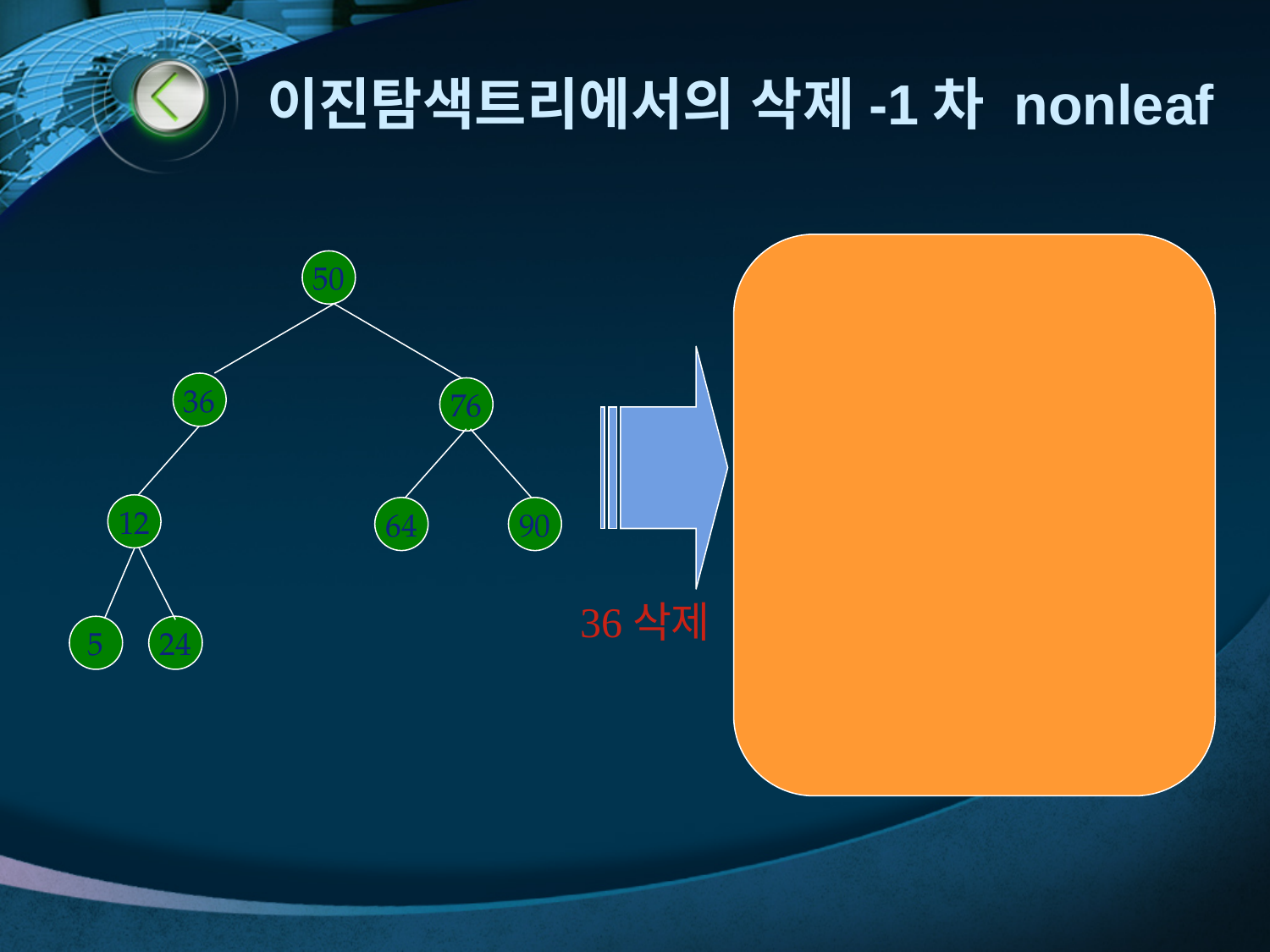

# 이진탐색트리에서의 삭제-1차 nonleaf

50
50

36
76
12
76

12
64
90
5
24
64
90

36삭제
5
24